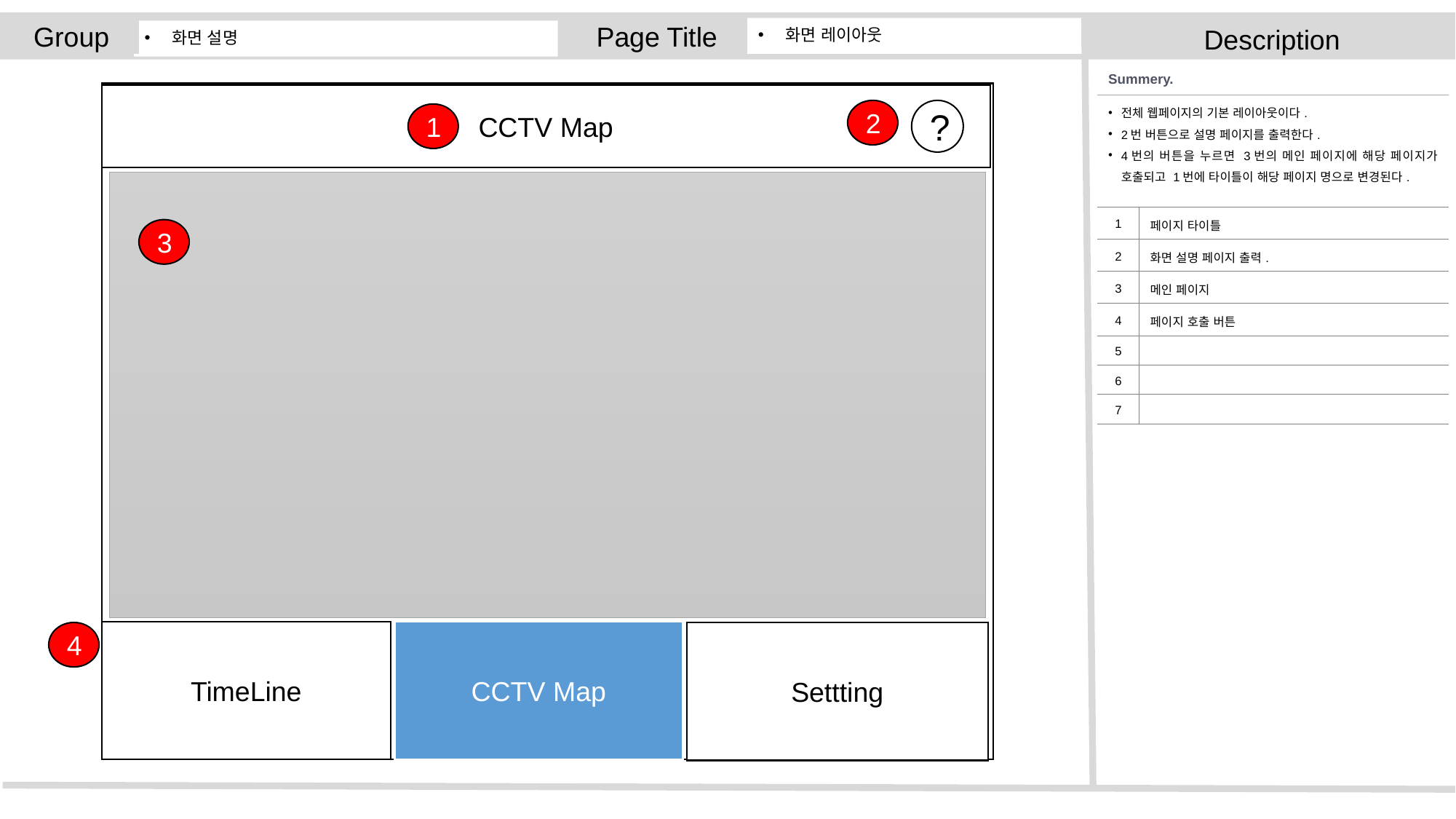

Group
Page Title
화면 레이아웃
화면 설명
Description
| Summery. |  |
| --- | --- |
| 전체 웹페이지의 기본 레이아웃이다. 2번 버튼으로 설명 페이지를 출력한다. 4번의 버튼을 누르면 3번의 메인 페이지에 해당 페이지가 호출되고 1번에 타이틀이 해당 페이지 명으로 변경된다. |  |
| 1 | 페이지 타이틀 |
| 2 | 화면 설명 페이지 출력. |
| 3 | 메인 페이지 |
| 4 | 페이지 호출 버튼 |
| 5 |  |
| 6 |  |
| 7 |  |

CCTV Map
2
?
1

3
CCTV Map
TimeLine
4
Settting